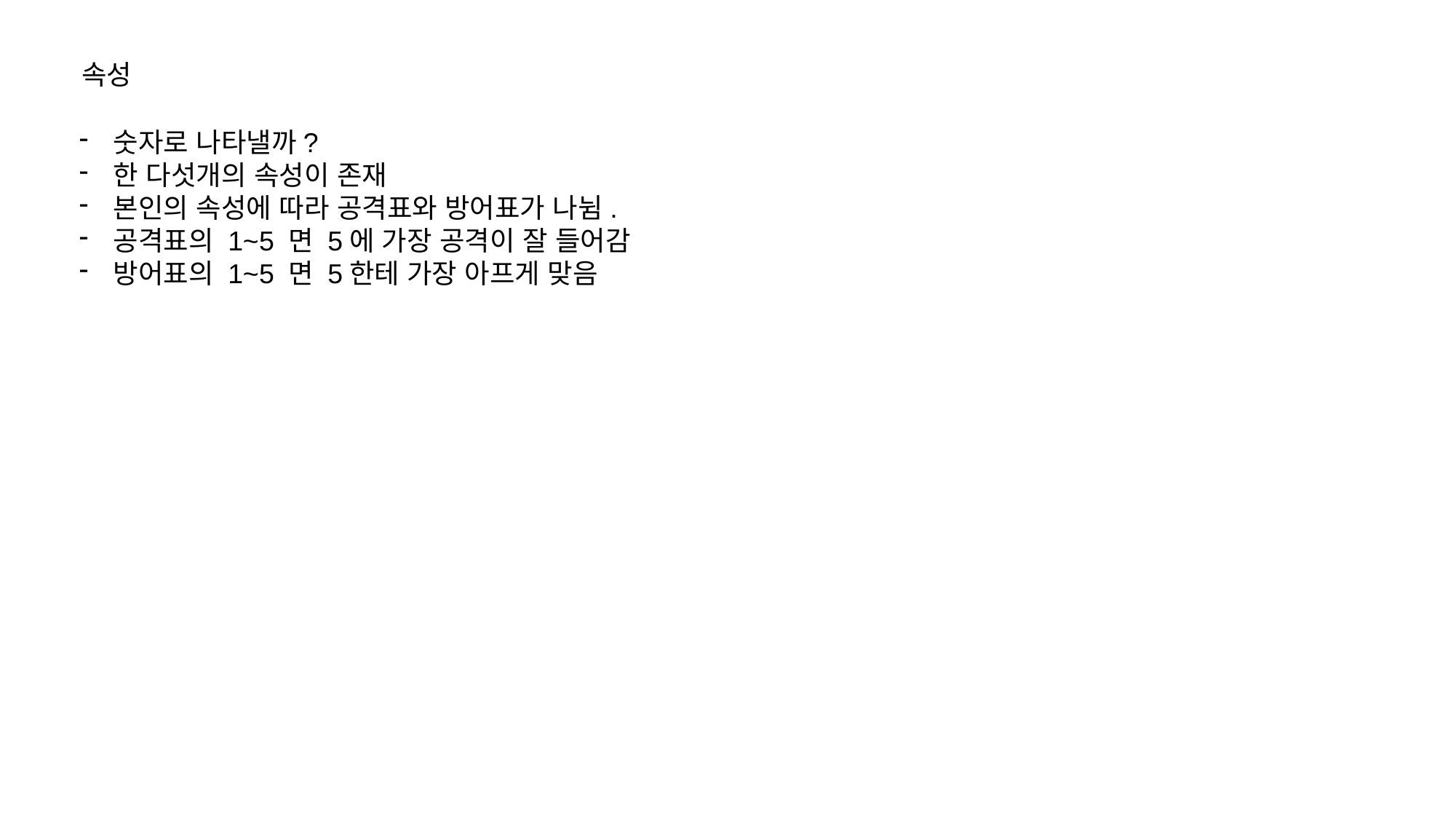

속성
숫자로 나타낼까?
한 다섯개의 속성이 존재
본인의 속성에 따라 공격표와 방어표가 나뉨.
공격표의 1~5 면 5에 가장 공격이 잘 들어감
방어표의 1~5 면 5한테 가장 아프게 맞음